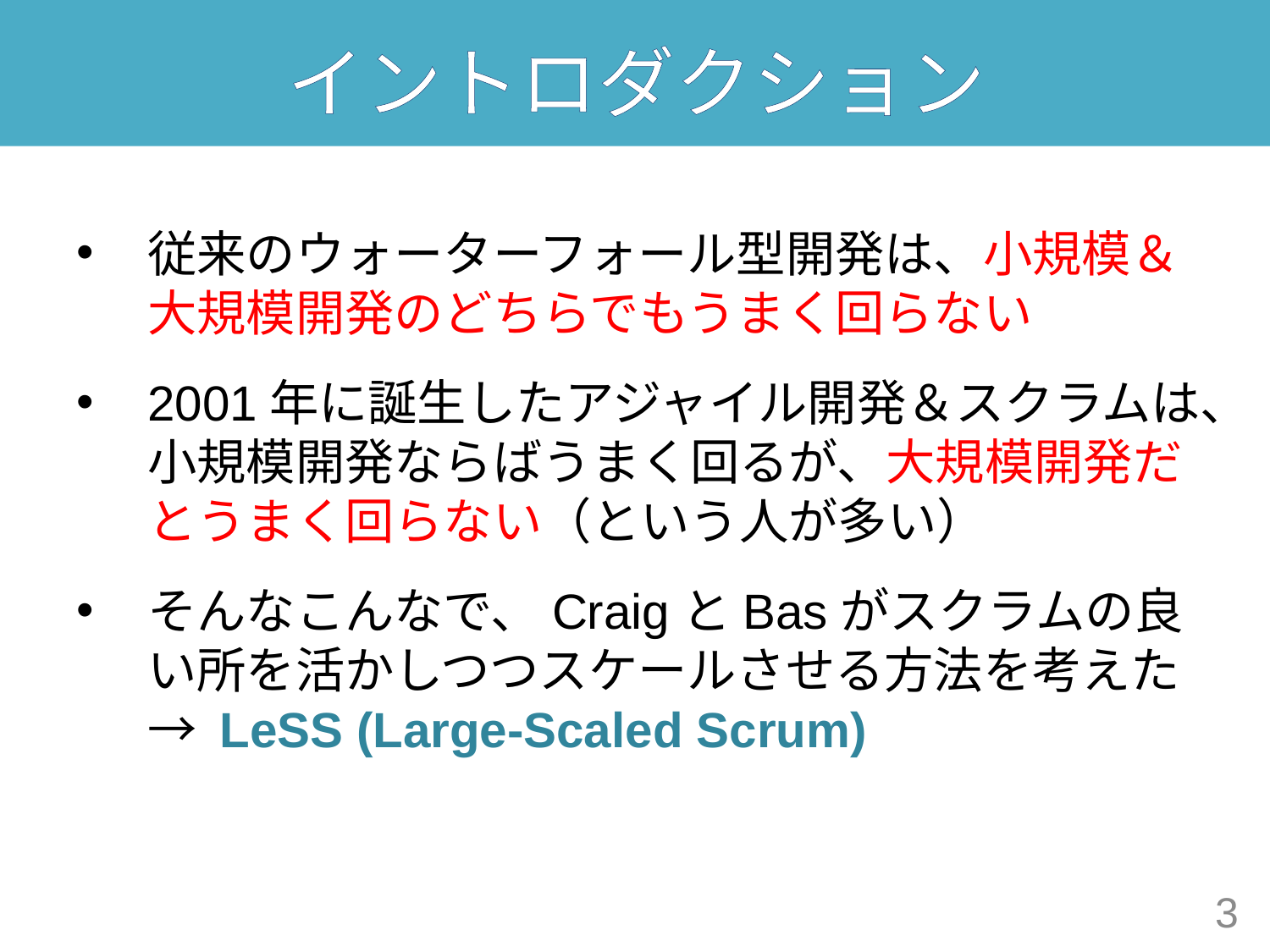

# イントロダクション
従来のウォーターフォール型開発は、小規模＆大規模開発のどちらでもうまく回らない
2001年に誕生したアジャイル開発＆スクラムは、小規模開発ならばうまく回るが、大規模開発だとうまく回らない（という人が多い）
そんなこんなで、CraigとBasがスクラムの良い所を活かしつつスケールさせる方法を考えた
→ LeSS (Large-Scaled Scrum)

3